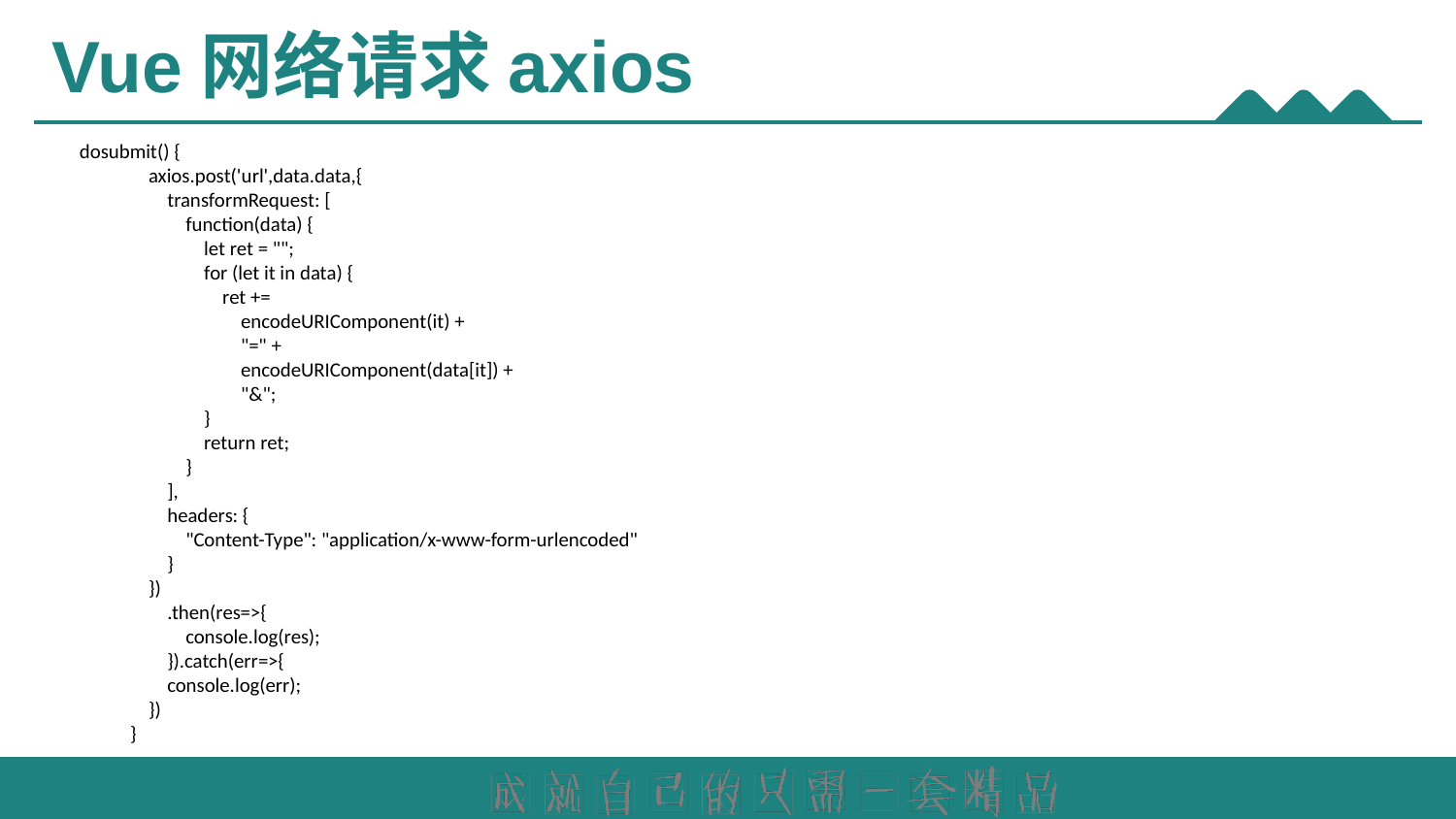

# Vue网络请求axios
 dosubmit() {
                axios.post('url',data.data,{
                    transformRequest: [
                        function(data) {
                            let ret = "";
                            for (let it in data) {
                                ret +=
                                    encodeURIComponent(it) +
                                    "=" +
                                    encodeURIComponent(data[it]) +
                                    "&";
                            }
                            return ret;
                        }
                    ],
                    headers: {
                        "Content-Type": "application/x-www-form-urlencoded"
                    }
                })
                    .then(res=>{
                        console.log(res);
                    }).catch(err=>{
                    console.log(err);
                })
            }